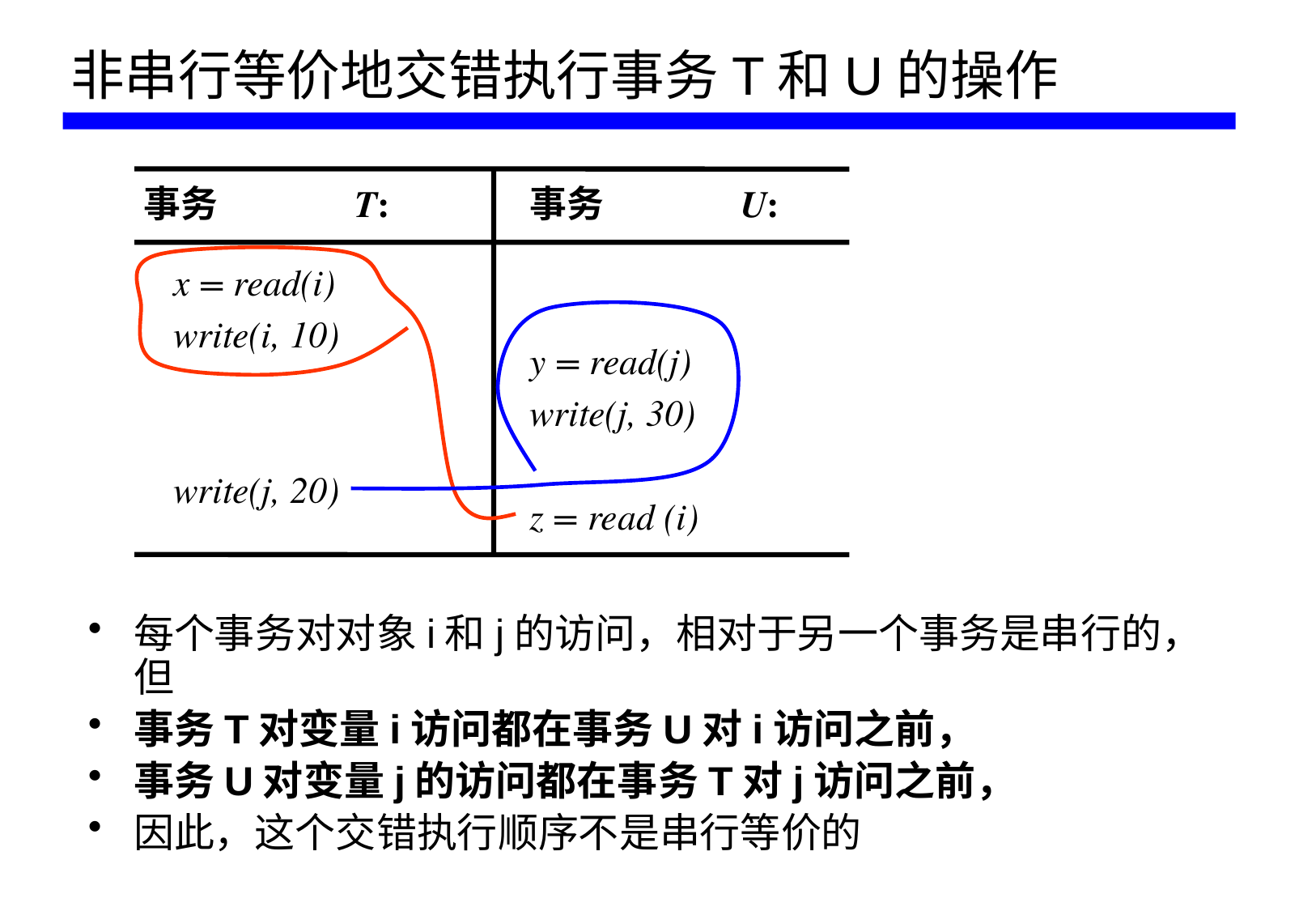

# 非串行等价地交错执行事务T和U的操作

事务
T
:
事务
U
:

x = read(i)
write(i, 10)
y = read(j)
write(j, 30)
write(j, 20)
z = read (i)

每个事务对对象i和j的访问，相对于另一个事务是串行的，但
事务T对变量i访问都在事务U对i访问之前，
事务U对变量j的访问都在事务T对j访问之前，
因此，这个交错执行顺序不是串行等价的